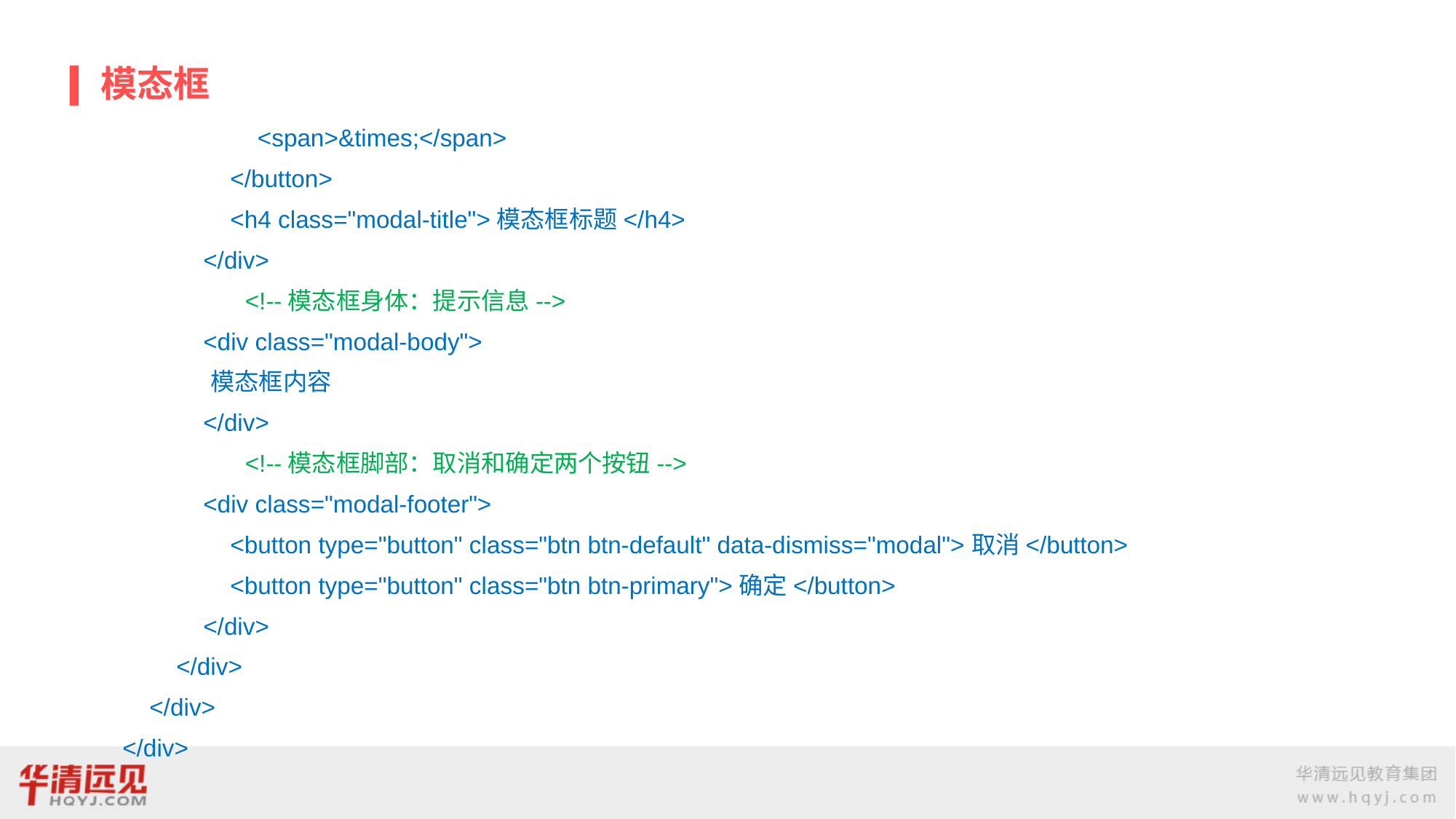

# 模态框
                        <span>&times;</span>
                    </button>
                    <h4 class="modal-title">模态框标题</h4>
                </div>
	      <!--模态框身体：提示信息-->
                <div class="modal-body">
                    模态框内容
                </div>
	      <!--模态框脚部：取消和确定两个按钮-->
                <div class="modal-footer">
                    <button type="button" class="btn btn-default" data-dismiss="modal">取消</button>
                    <button type="button" class="btn btn-primary">确定</button>
                </div>
            </div>
        </div>
    </div>